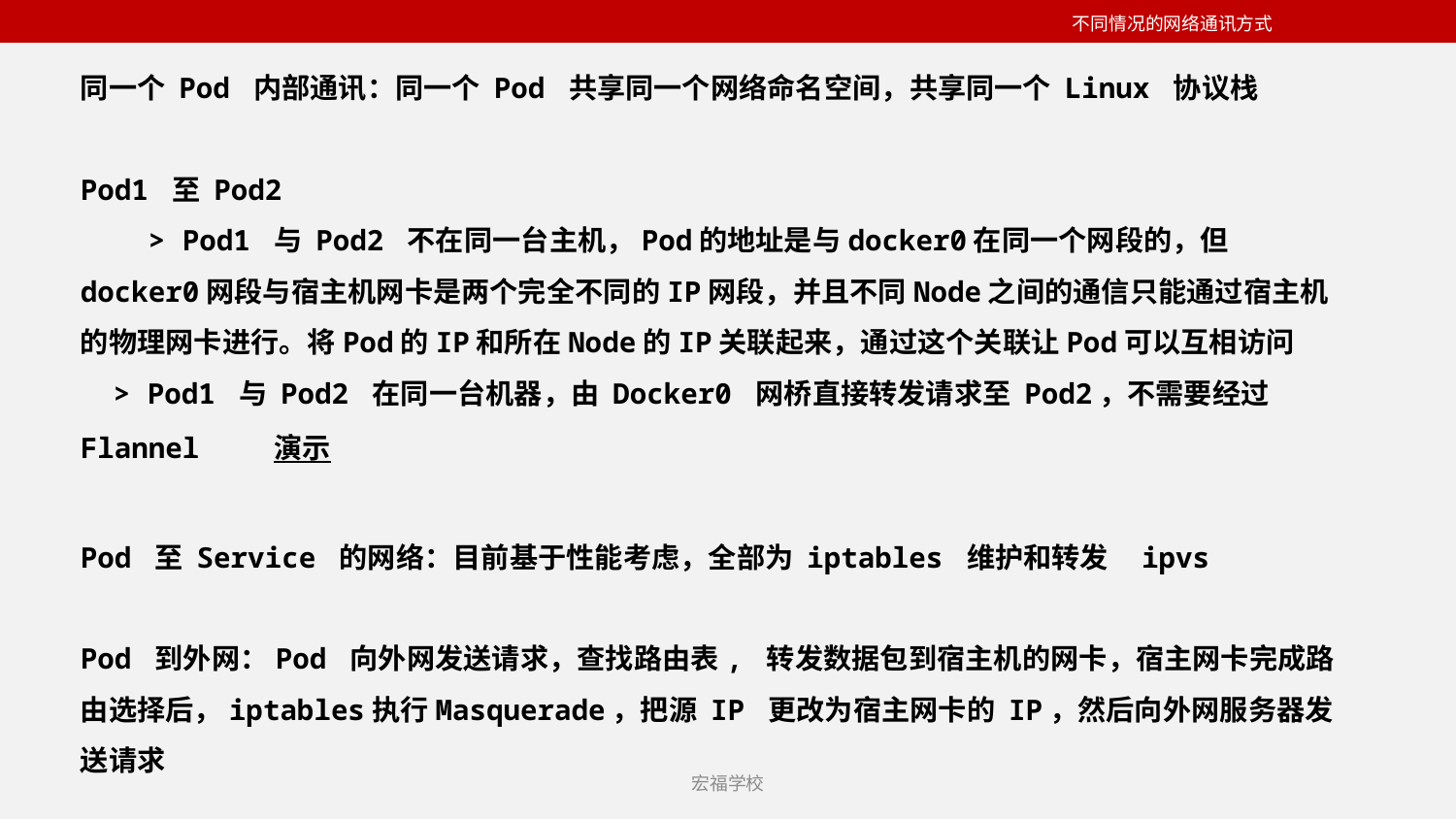

不同情况的网络通讯方式
同一个 Pod 内部通讯：同一个 Pod 共享同一个网络命名空间，共享同一个 Linux 协议栈
Pod1 至 Pod2
    > Pod1 与 Pod2 不在同一台主机，Pod的地址是与docker0在同一个网段的，但docker0网段与宿主机网卡是两个完全不同的IP网段，并且不同Node之间的通信只能通过宿主机的物理网卡进行。将Pod的IP和所在Node的IP关联起来，通过这个关联让Pod可以互相访问
    > Pod1 与 Pod2 在同一台机器，由 Docker0 网桥直接转发请求至 Pod2，不需要经过 Flannel    演示
Pod 至 Service 的网络：目前基于性能考虑，全部为 iptables 维护和转发    ipvs
Pod 到外网：Pod 向外网发送请求，查找路由表, 转发数据包到宿主机的网卡，宿主网卡完成路由选择后，iptables执行Masquerade，把源 IP 更改为宿主网卡的 IP，然后向外网服务器发送请求
外网访问 Pod：Service
18
宏福学校